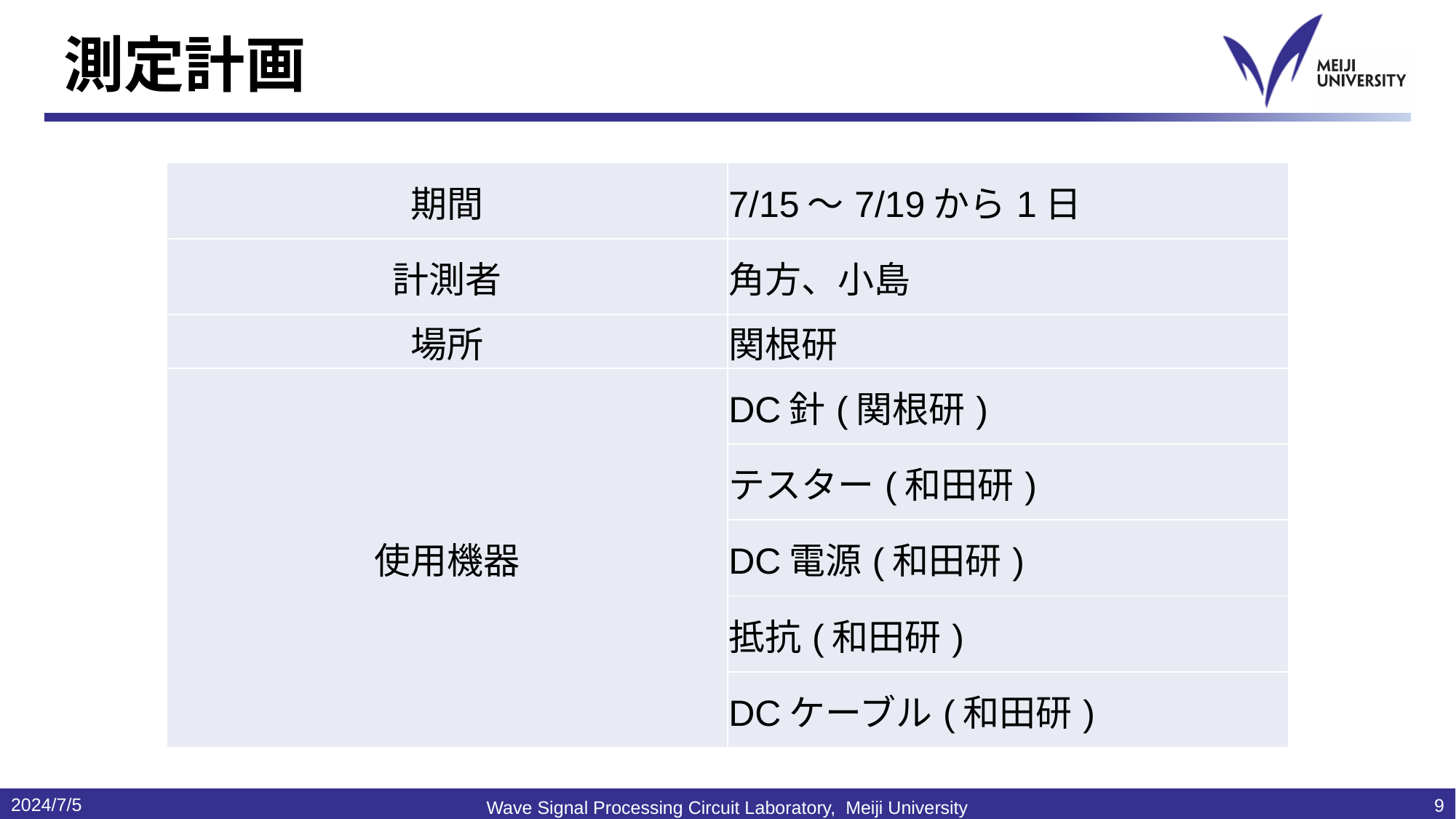

# 測定計画
| 期間 | 7/15～7/19から1日 |
| --- | --- |
| 計測者 | 角方、小島 |
| 場所 | 関根研 |
| 使用機器 | DC針(関根研) |
|  | テスター(和田研) |
|  | DC電源(和田研) |
|  | 抵抗(和田研) |
|  | DCケーブル(和田研) |
2024/7/5
9
Wave Signal Processing Circuit Laboratory,  Meiji University